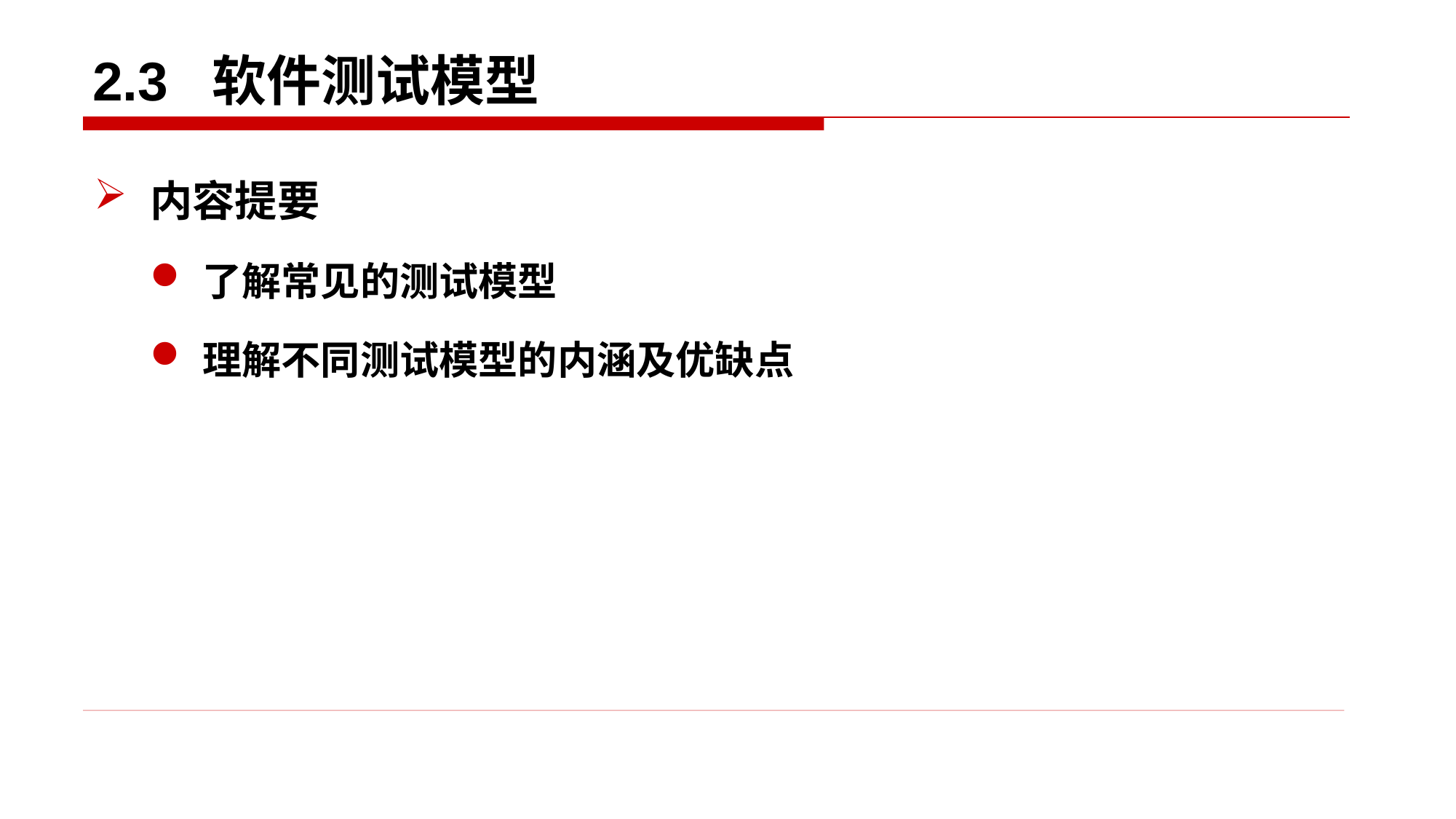

# 2.3  软件测试模型
内容提要
了解常见的测试模型
理解不同测试模型的内涵及优缺点